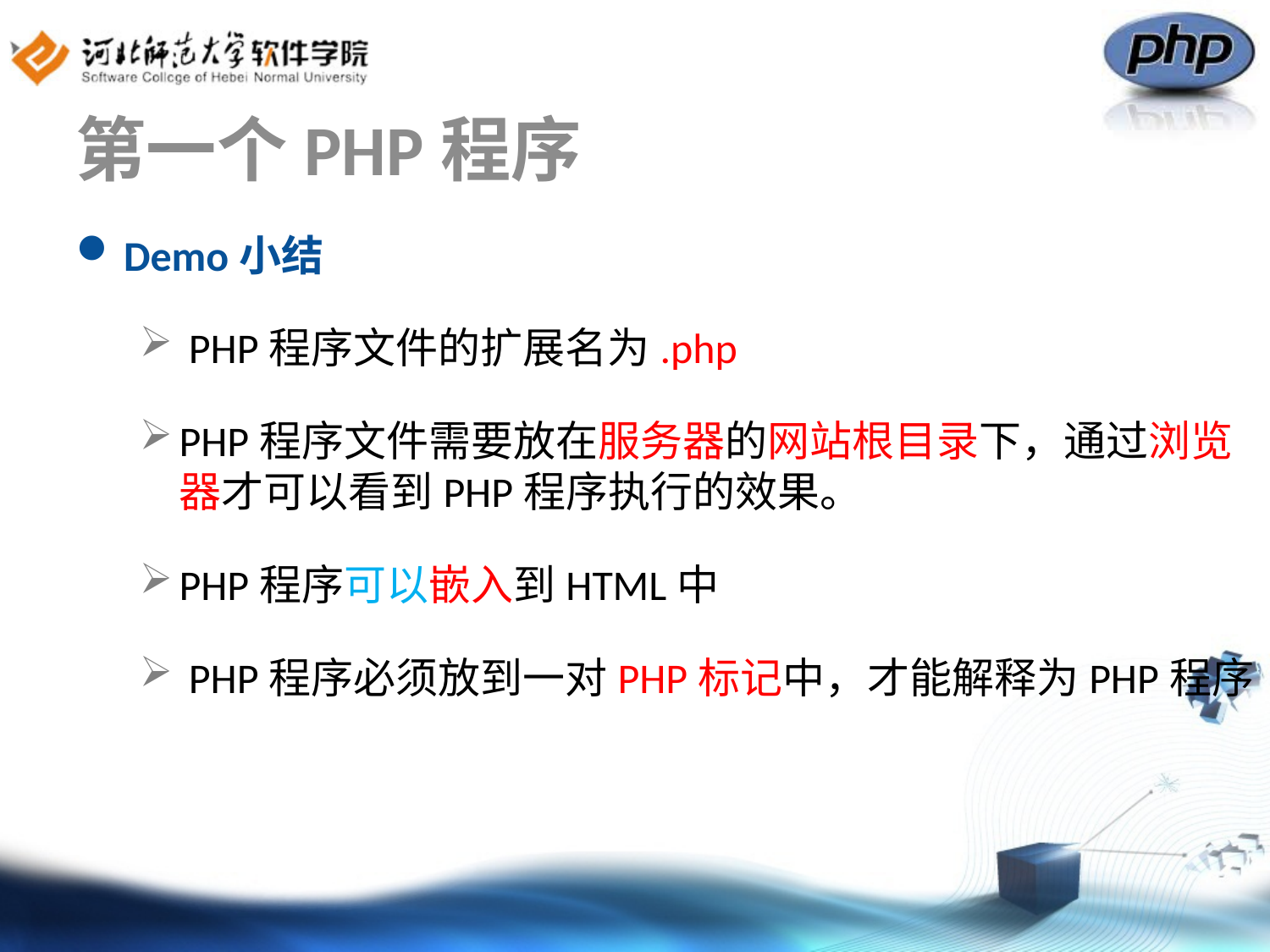

# 第一个PHP程序
Demo小结
 PHP程序文件的扩展名为.php
PHP程序文件需要放在服务器的网站根目录下，通过浏览器才可以看到PHP程序执行的效果。
PHP程序可以嵌入到HTML中
 PHP程序必须放到一对PHP标记中，才能解释为PHP程序